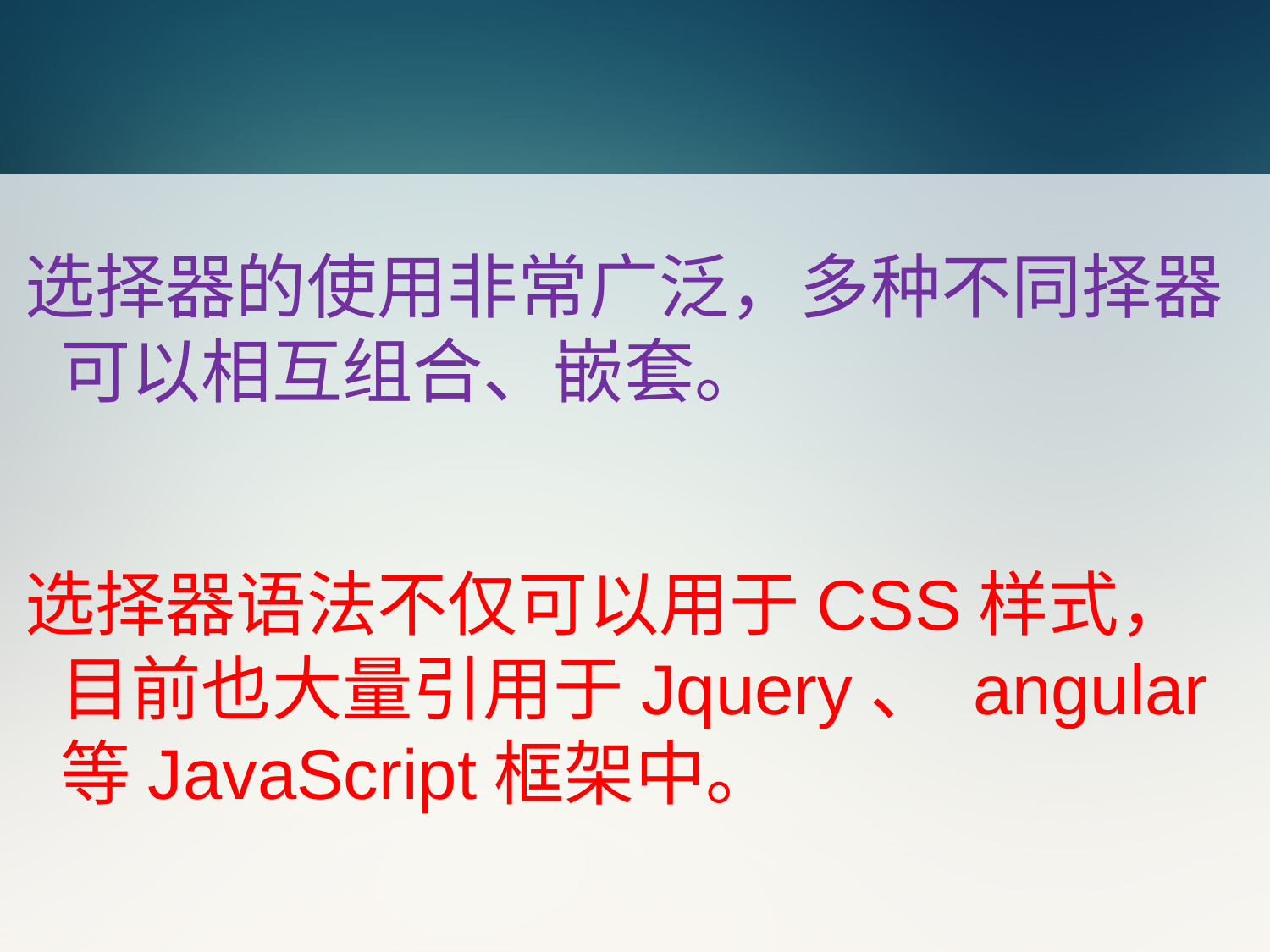

#
选择器的使用非常广泛，多种不同择器可以相互组合、嵌套。

选择器语法不仅可以用于CSS样式，目前也大量引用于Jquery、 angular等JavaScript框架中。